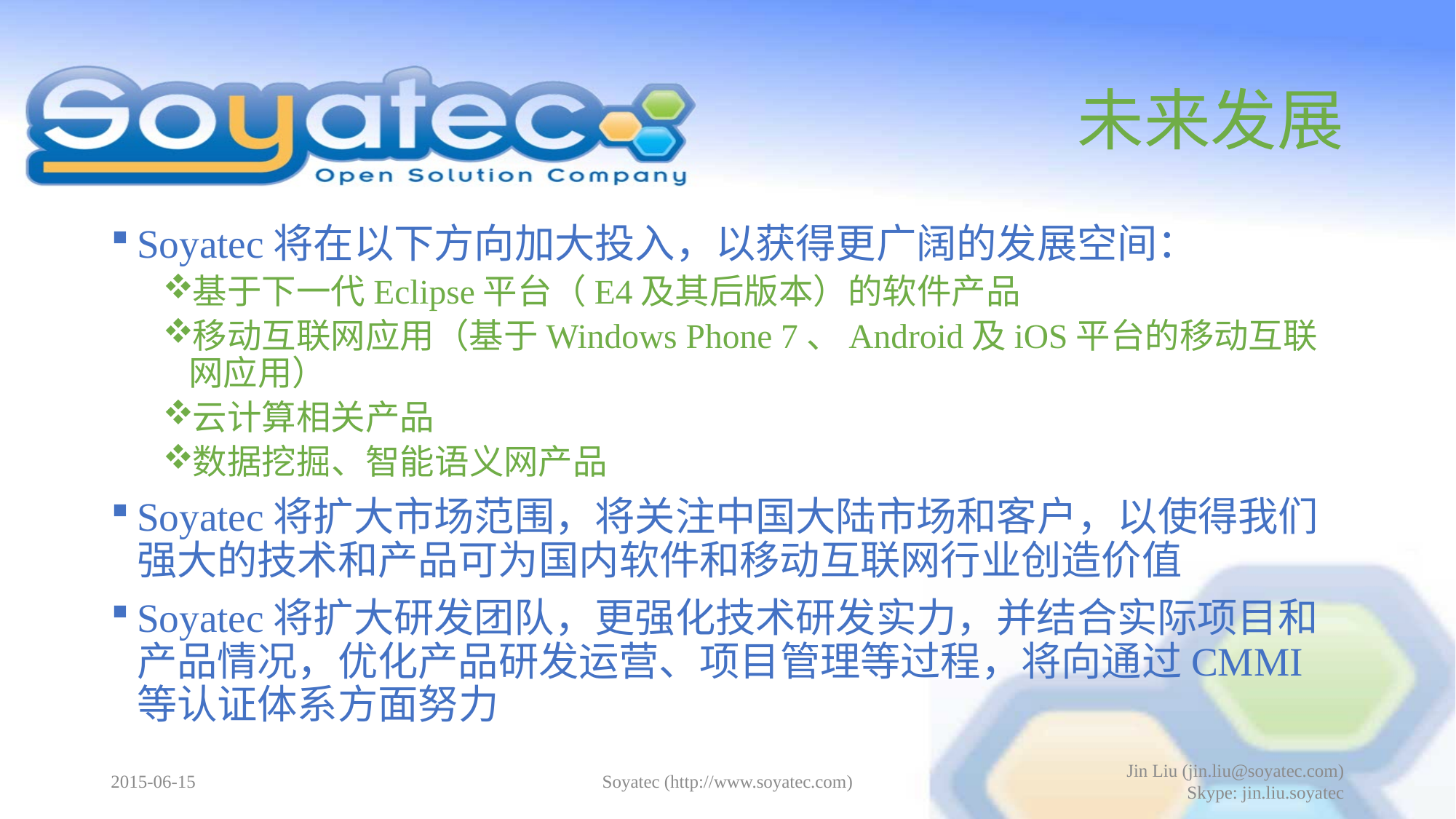

# 未来发展
Soyatec将在以下方向加大投入，以获得更广阔的发展空间：
基于下一代Eclipse平台（E4及其后版本）的软件产品
移动互联网应用（基于Windows Phone 7、Android及iOS平台的移动互联网应用）
云计算相关产品
数据挖掘、智能语义网产品
Soyatec将扩大市场范围，将关注中国大陆市场和客户，以使得我们强大的技术和产品可为国内软件和移动互联网行业创造价值
Soyatec将扩大研发团队，更强化技术研发实力，并结合实际项目和产品情况，优化产品研发运营、项目管理等过程，将向通过CMMI等认证体系方面努力

2015-06-15
Soyatec (http://www.soyatec.com)
Jin Liu (jin.liu@soyatec.com)
Skype: jin.liu.soyatec